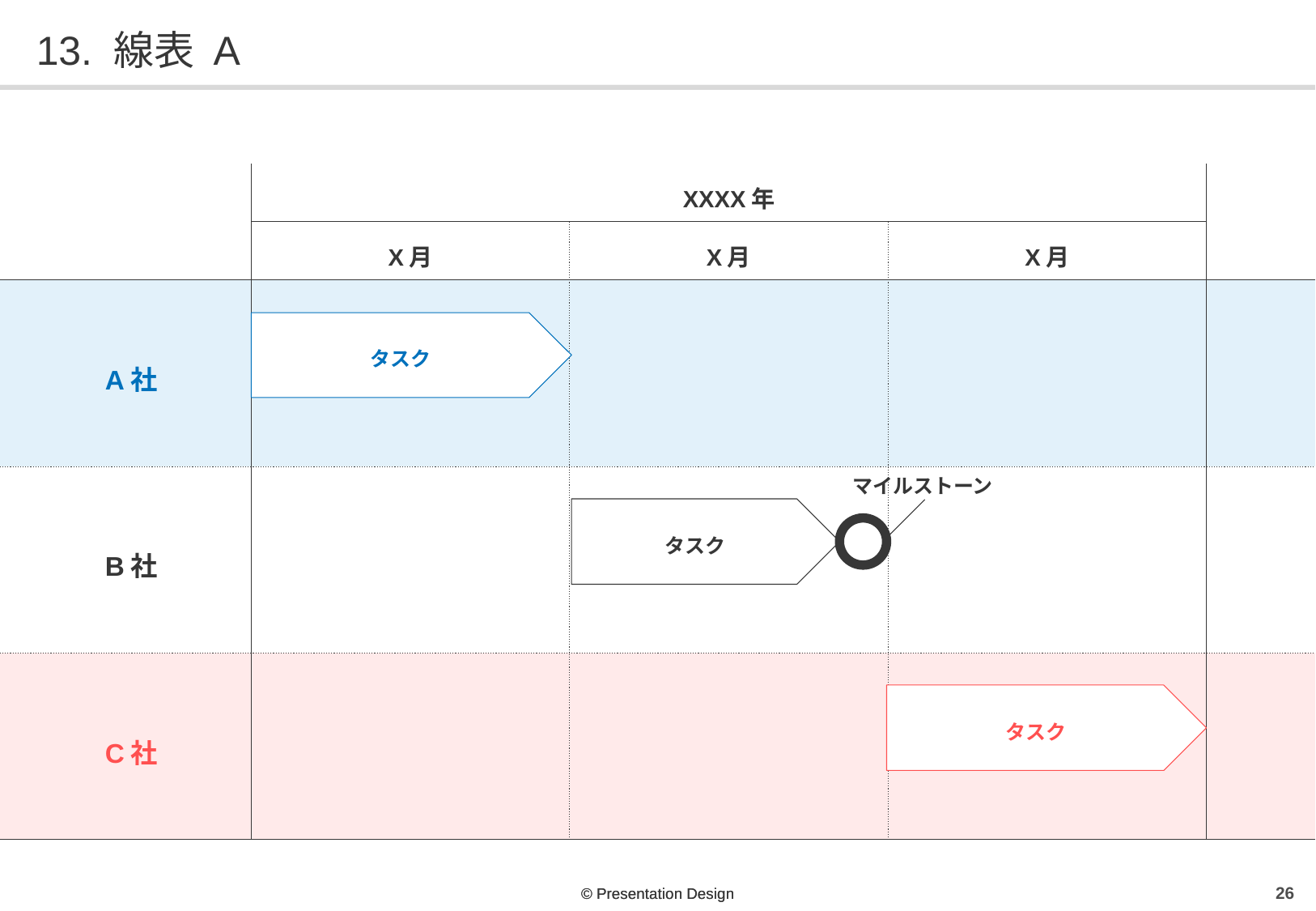

# 13. 線表 A
|  | XXXX年 |  |  |  |
| --- | --- | --- | --- | --- |
|  | X月 | X月 | X月 |  |
| A社 |  |  |  |  |
| B社 |  |  |  |  |
| C社 |  |  |  |  |
タスク
マイルストーン
タスク

タスク
26